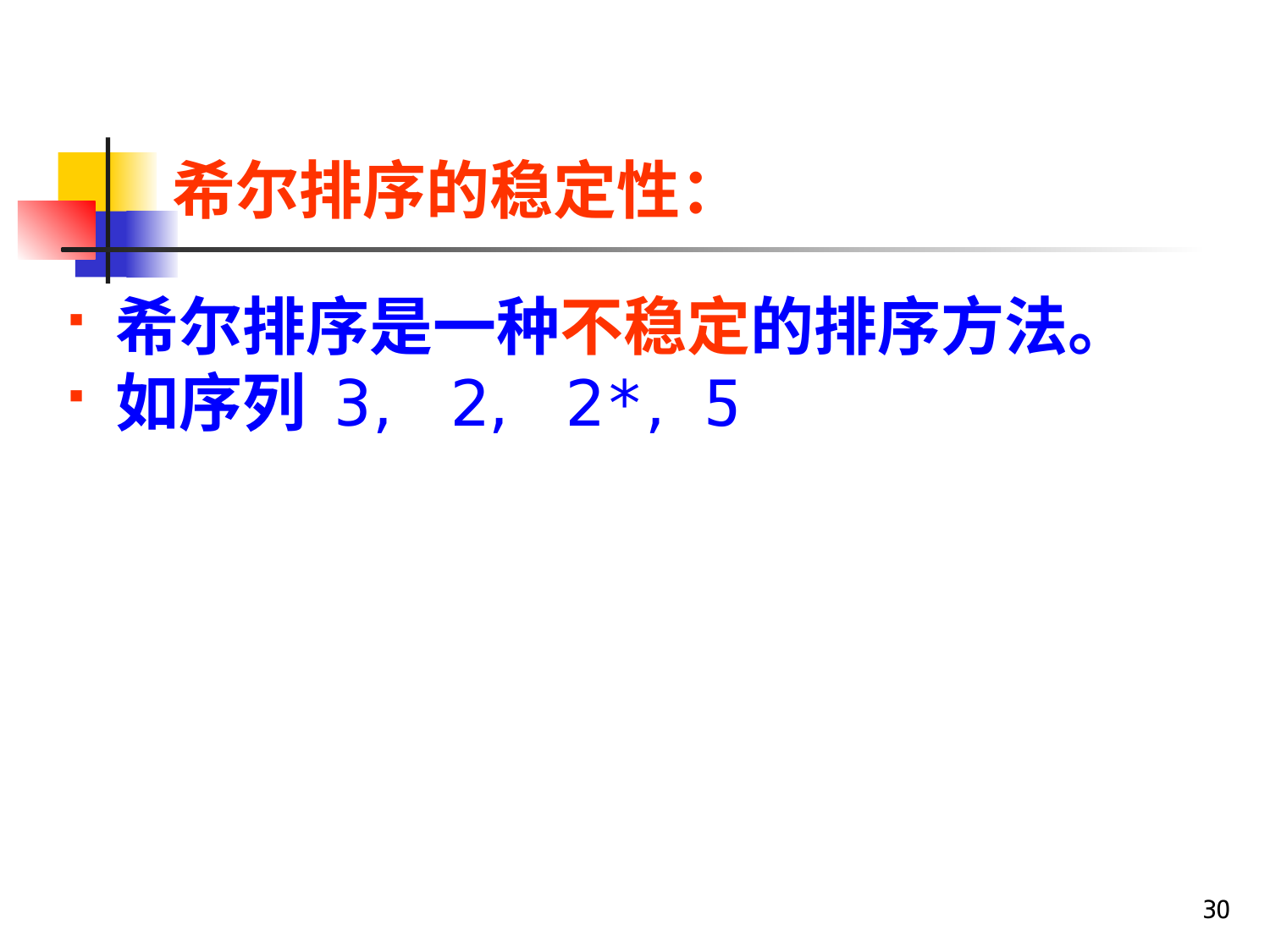

# 希尔排序的稳定性：
希尔排序是一种不稳定的排序方法。
如序列 3,   2,   2*,  5

30